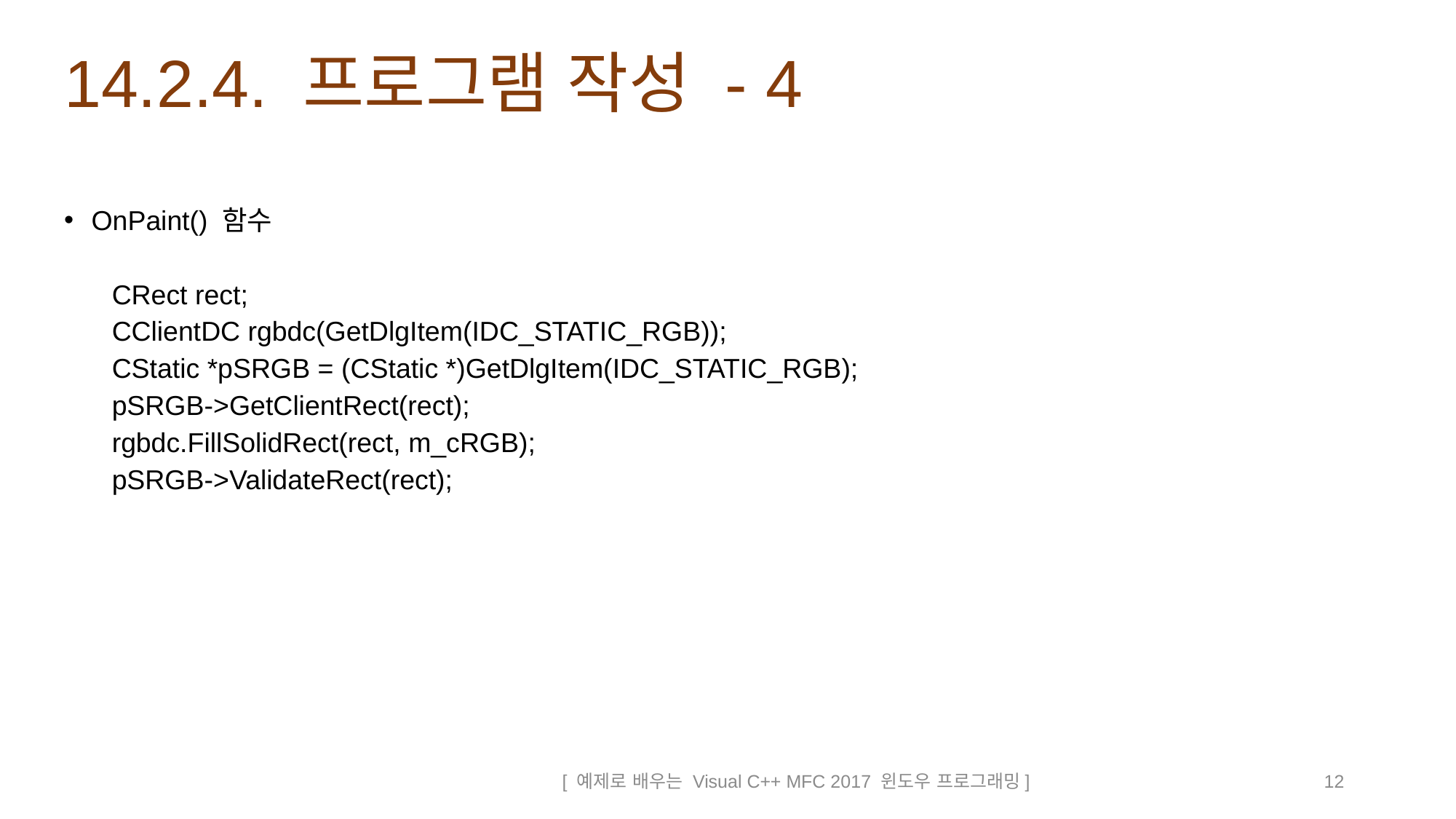

# 14.2.4. 프로그램 작성 - 4

OnPaint() 함수

CRect rect;
CClientDC rgbdc(GetDlgItem(IDC_STATIC_RGB));
CStatic *pSRGB = (CStatic *)GetDlgItem(IDC_STATIC_RGB);
pSRGB->GetClientRect(rect);
rgbdc.FillSolidRect(rect, m_cRGB);
pSRGB->ValidateRect(rect);

[ 예제로 배우는 Visual C++ MFC 2017 윈도우 프로그래밍]
12